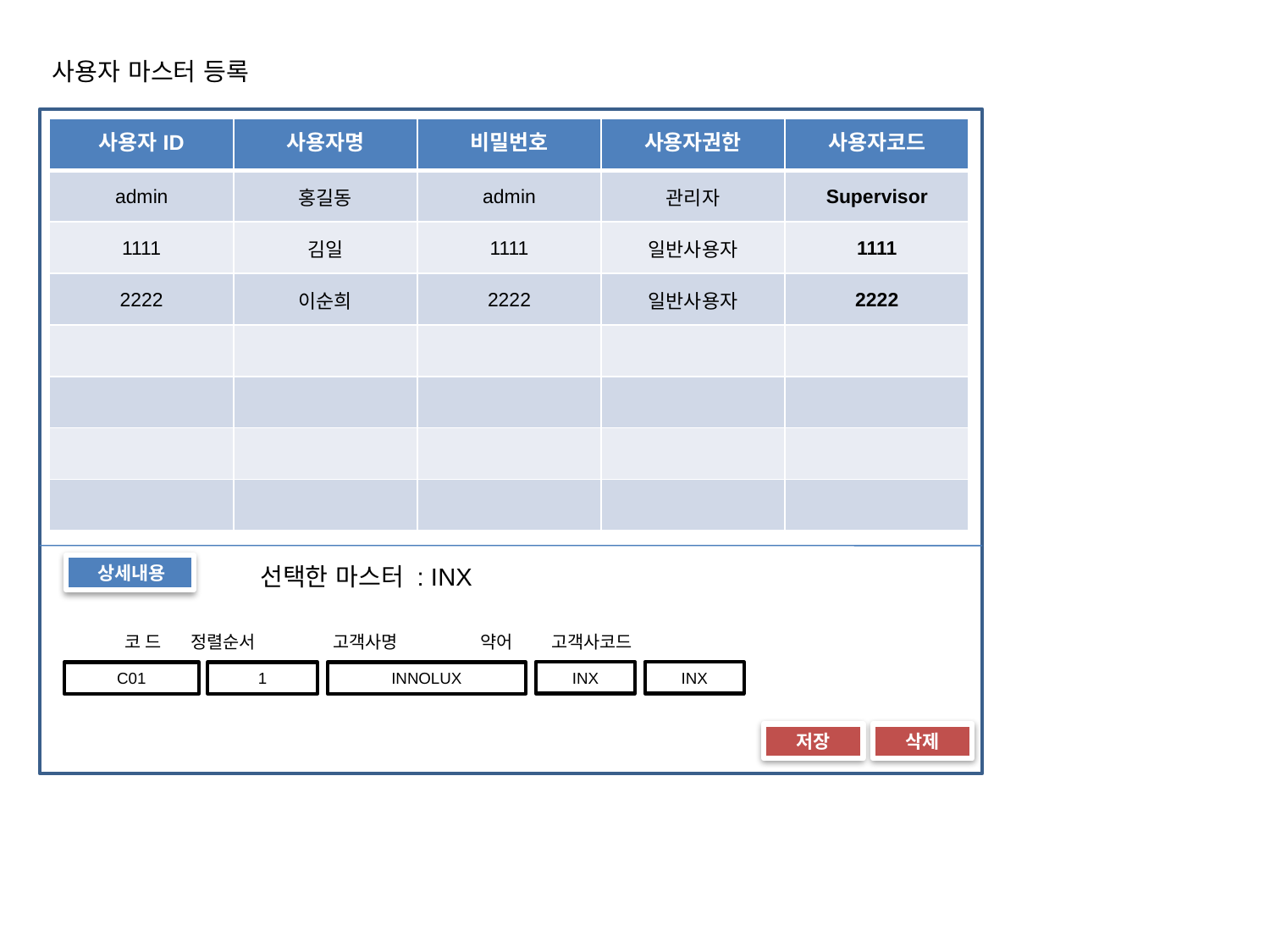

사용자 마스터 등록

| 사용자ID | 사용자명 | 비밀번호 | 사용자권한 | 사용자코드 |
| --- | --- | --- | --- | --- |
| admin | 홍길동 | admin | 관리자 | Supervisor |
| 1111 | 김일 | 1111 | 일반사용자 | 1111 |
| 2222 | 이순희 | 2222 | 일반사용자 | 2222 |
|  |  |  |  |  |
|  |  |  |  |  |
|  |  |  |  |  |
|  |  |  |  |  |
   상세내용
선택한 마스터 : INX
            코 드      정렬순서                고객사명                 약어        고객사코드
INX
INX
C01
1
INNOLUX
저장
삭제